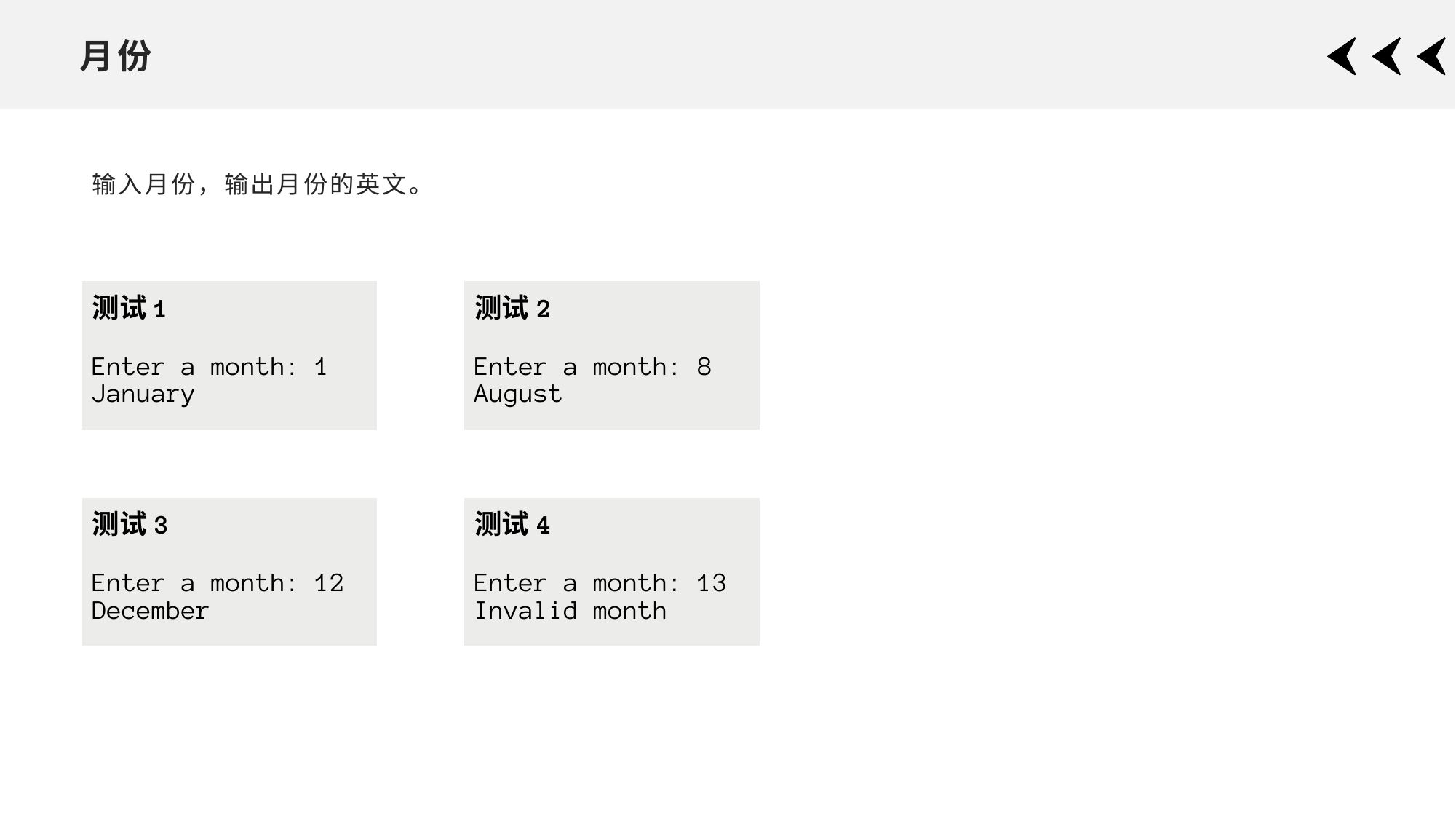

# 月份
输入月份，输出月份的英文。
| 测试1 Enter a month: 1 January |
| --- |
| 测试2 Enter a month: 8 August |
| --- |
| 测试3 Enter a month: 12 December |
| --- |
| 测试4 Enter a month: 13 Invalid month |
| --- |